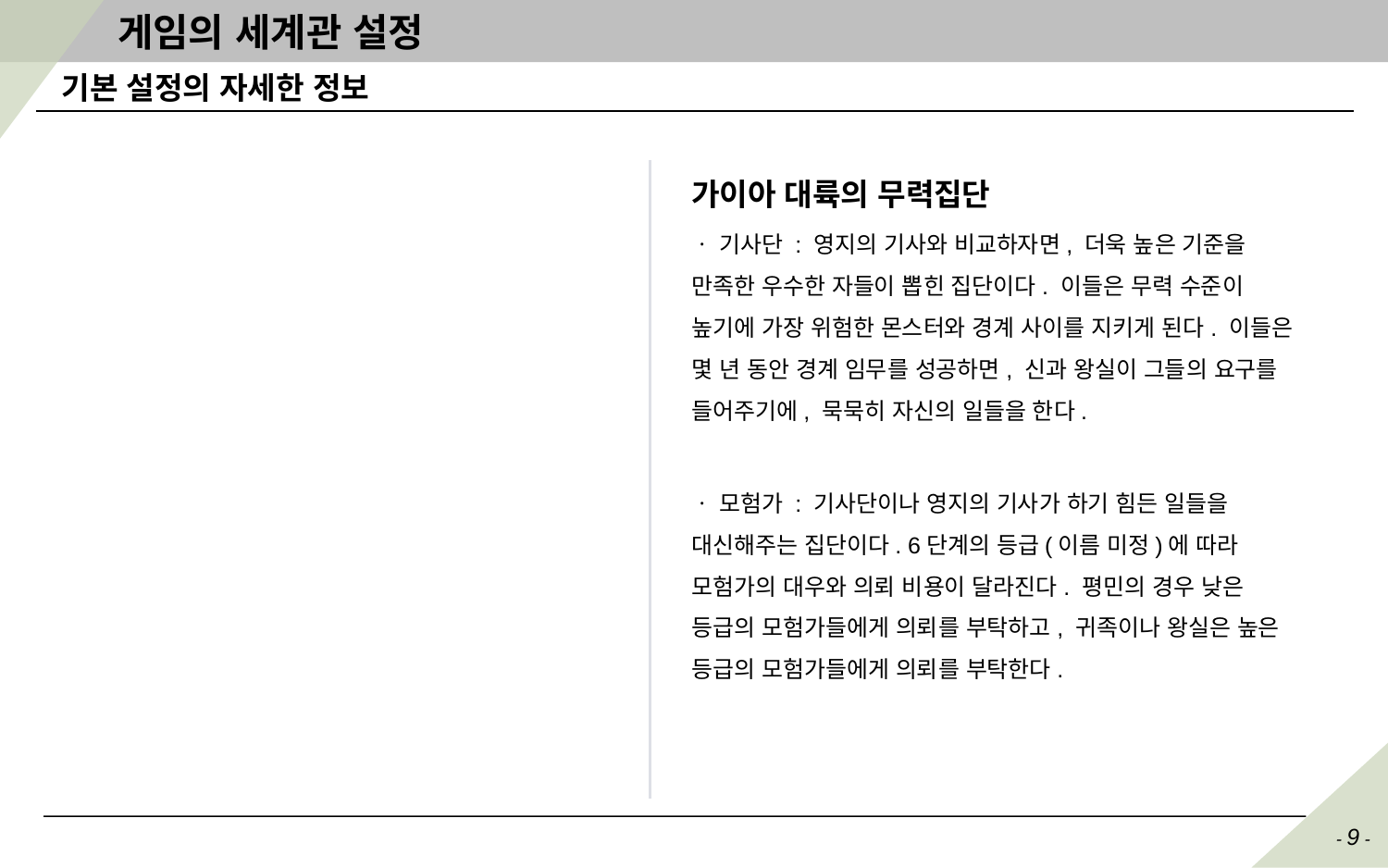

# 게임의 세계관 설정
기본 설정의 자세한 정보

가이아 대륙의 무력집단
ㆍ 기사단 : 영지의 기사와 비교하자면, 더욱 높은 기준을 만족한 우수한 자들이 뽑힌 집단이다. 이들은 무력 수준이 높기에 가장 위험한 몬스터와 경계 사이를 지키게 된다. 이들은 몇 년 동안 경계 임무를 성공하면, 신과 왕실이 그들의 요구를 들어주기에, 묵묵히 자신의 일들을 한다.

ㆍ 모험가 : 기사단이나 영지의 기사가 하기 힘든 일들을 대신해주는 집단이다. 6단계의 등급(이름 미정)에 따라 모험가의 대우와 의뢰 비용이 달라진다. 평민의 경우 낮은 등급의 모험가들에게 의뢰를 부탁하고, 귀족이나 왕실은 높은 등급의 모험가들에게 의뢰를 부탁한다.